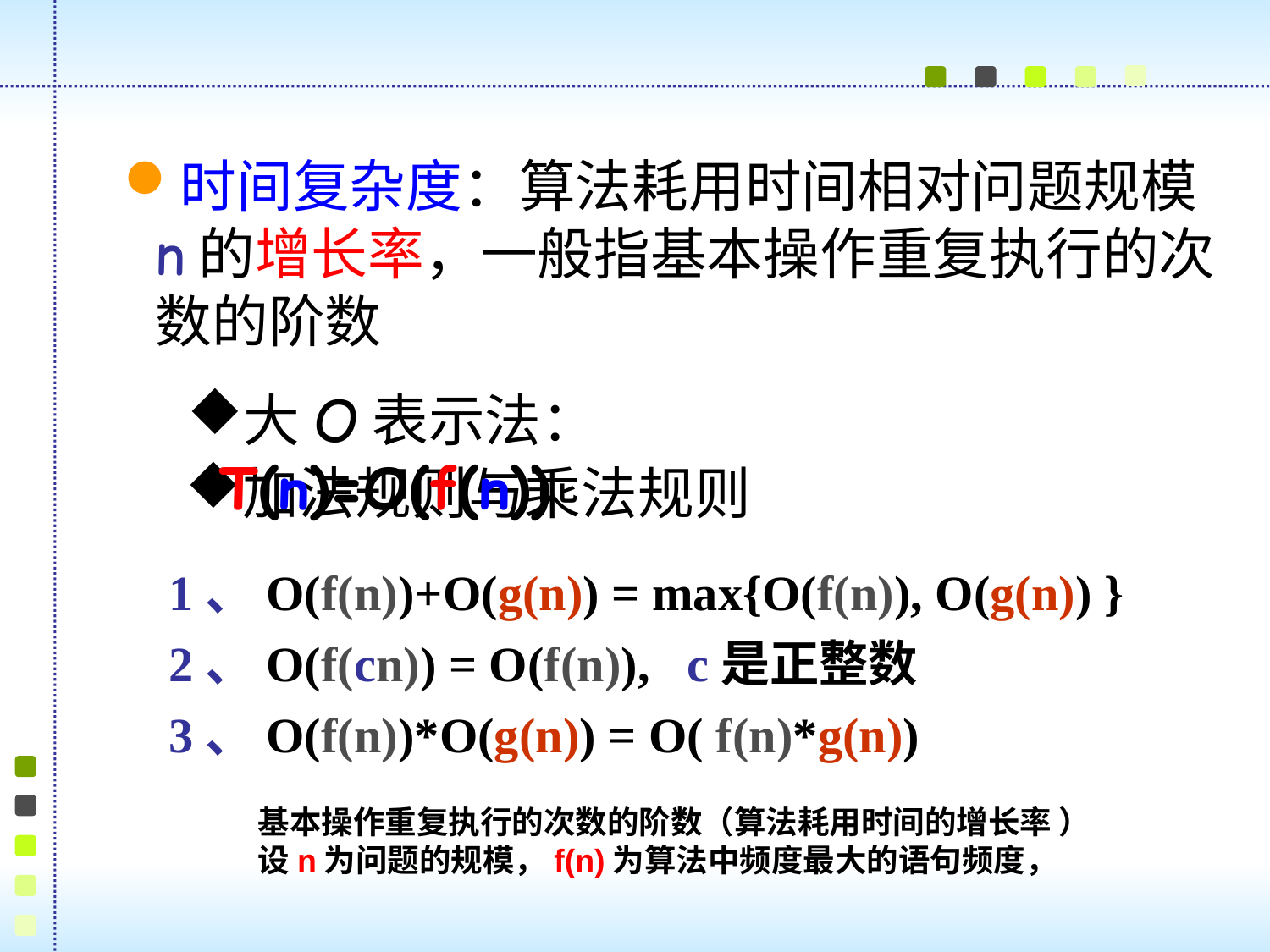

时间复杂度：算法耗用时间相对问题规模n的增长率，一般指基本操作重复执行的次数的阶数

大O表示法：T(n)=O(f(n))
加法规则与乘法规则
1、O(f(n))+O(g(n)) = max{O(f(n)), O(g(n)) }
2、O(f(cn)) = O(f(n)),   c是正整数
3、O(f(n))*O(g(n)) = O( f(n)*g(n))
基本操作重复执行的次数的阶数（算法耗用时间的增长率 ）
设n为问题的规模，f(n)为算法中频度最大的语句频度，